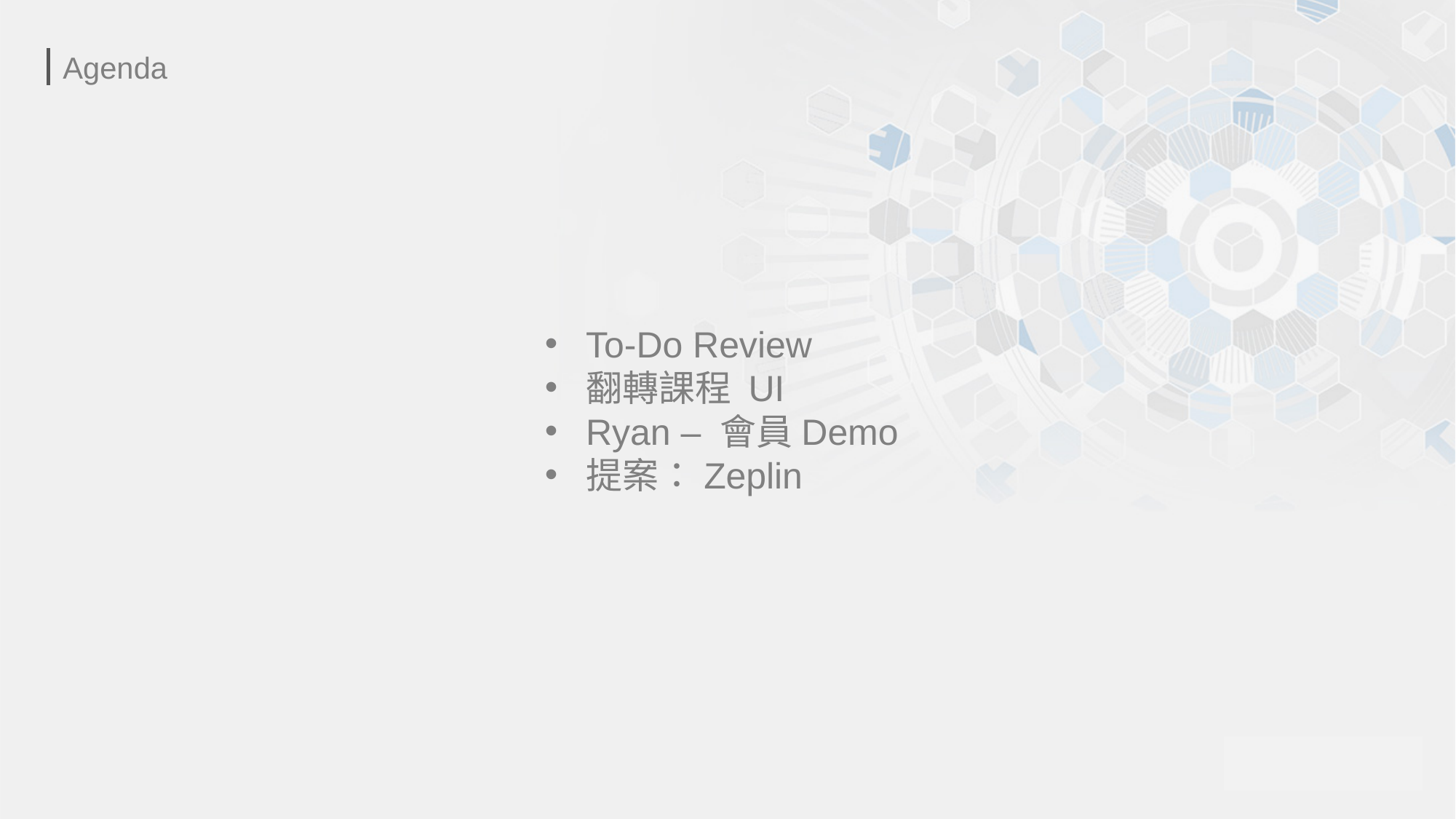

Agenda
To-Do Review
翻轉課程 UI
Ryan – 會員Demo
提案：Zeplin